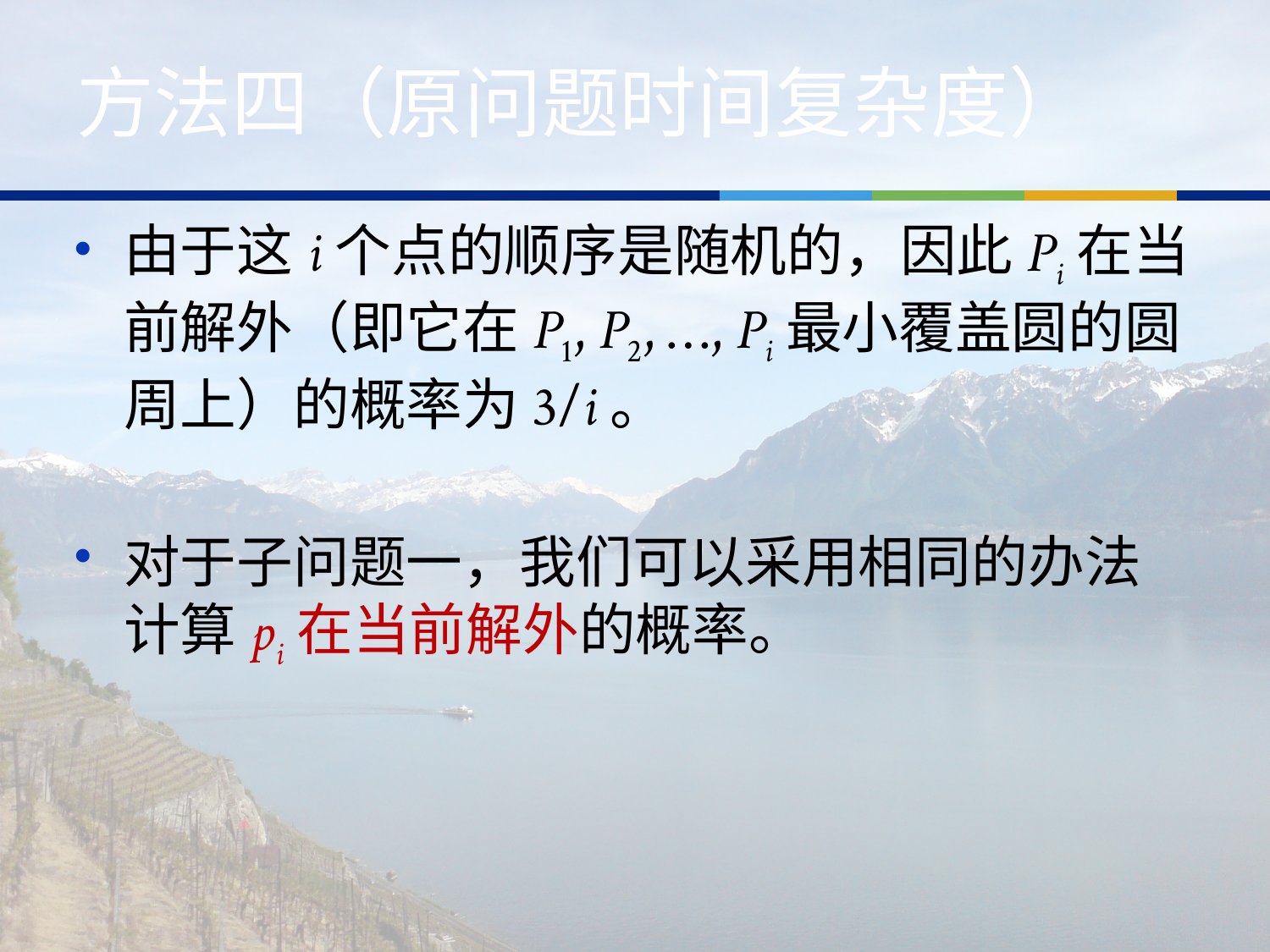

# 方法四（原问题时间复杂度）
由于这i个点的顺序是随机的，因此Pi在当前解外（即它在P1, P2, …, Pi最小覆盖圆的圆周上）的概率为3/i。

对于子问题一，我们可以采用相同的办法计算pi在当前解外的概率。